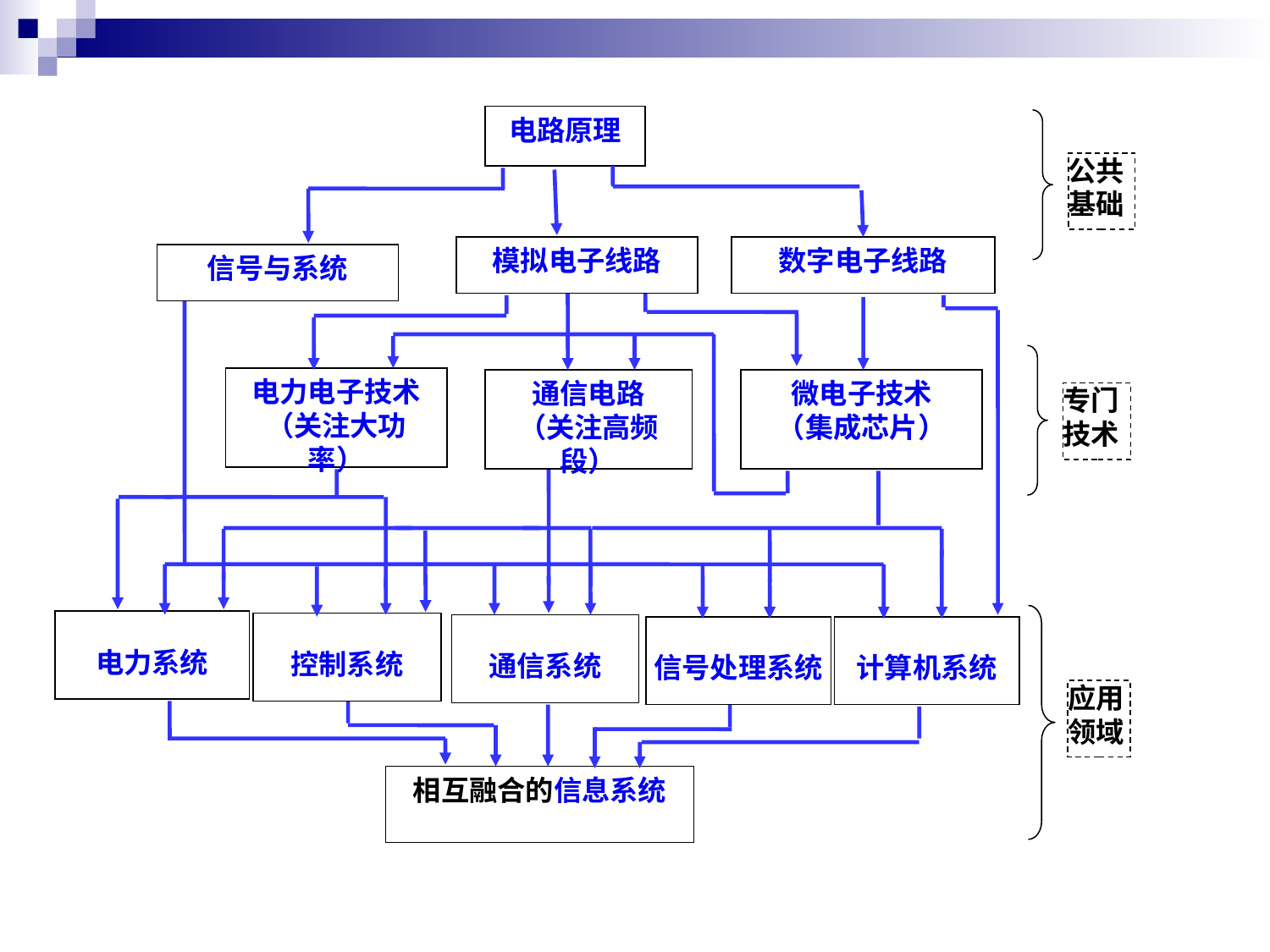

电路原理

公共
基础

模拟电子线路
数字电子线路
信号与系统

电力电子技术
（关注大功率）

通信电路
（关注高频段）

微电子技术
（集成芯片）

电力系统

控制系统

通信系统

信号处理系统

计算机系统

专门
技术

应用
领域

相互融合的信息系统